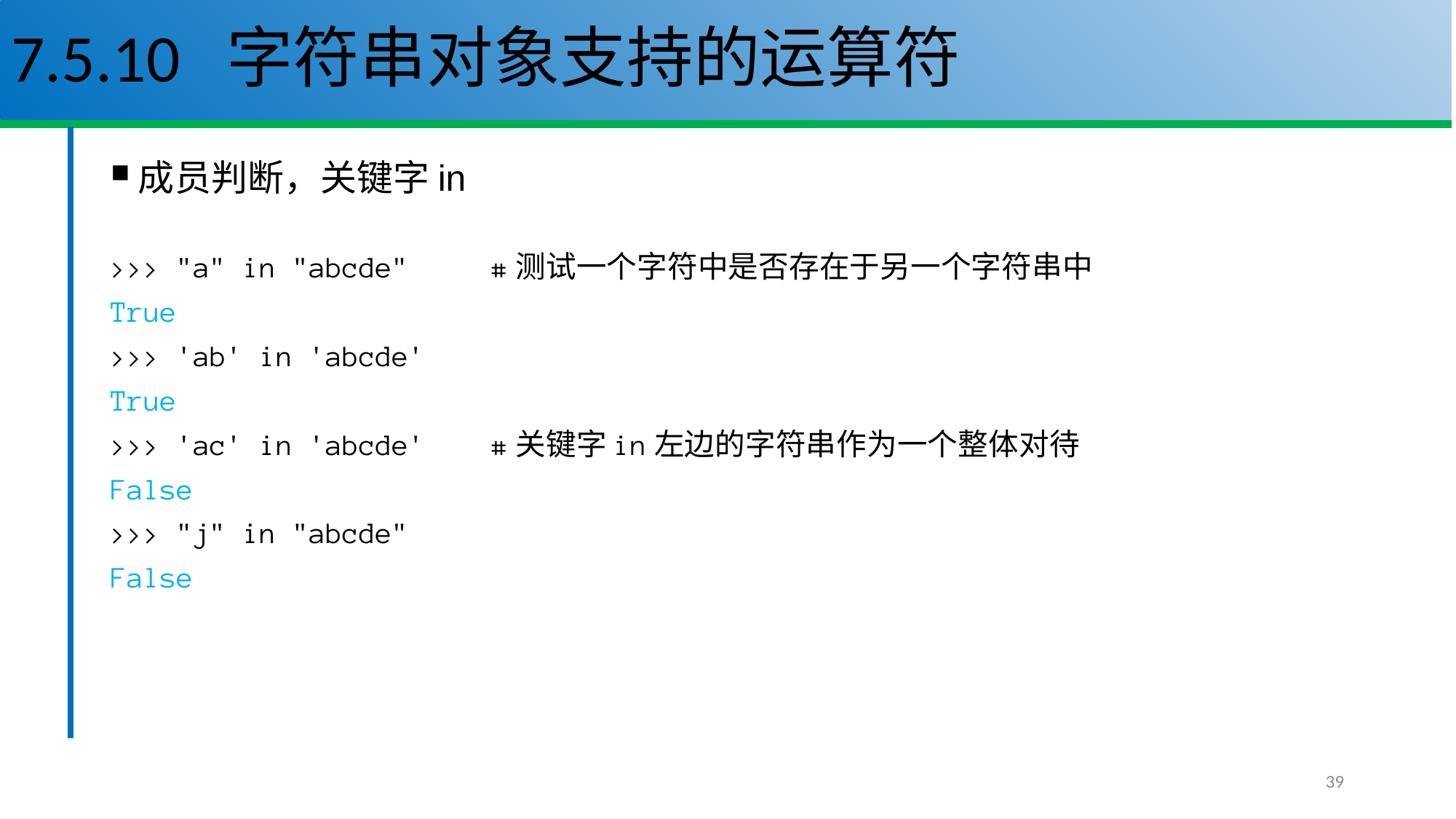

# 7.5.10  字符串对象支持的运算符
成员判断，关键字in

>>> "a" in "abcde"     #测试一个字符中是否存在于另一个字符串中
True
>>> 'ab' in 'abcde'
True
>>> 'ac' in 'abcde'    #关键字in左边的字符串作为一个整体对待
False
>>> "j" in "abcde"
False
39